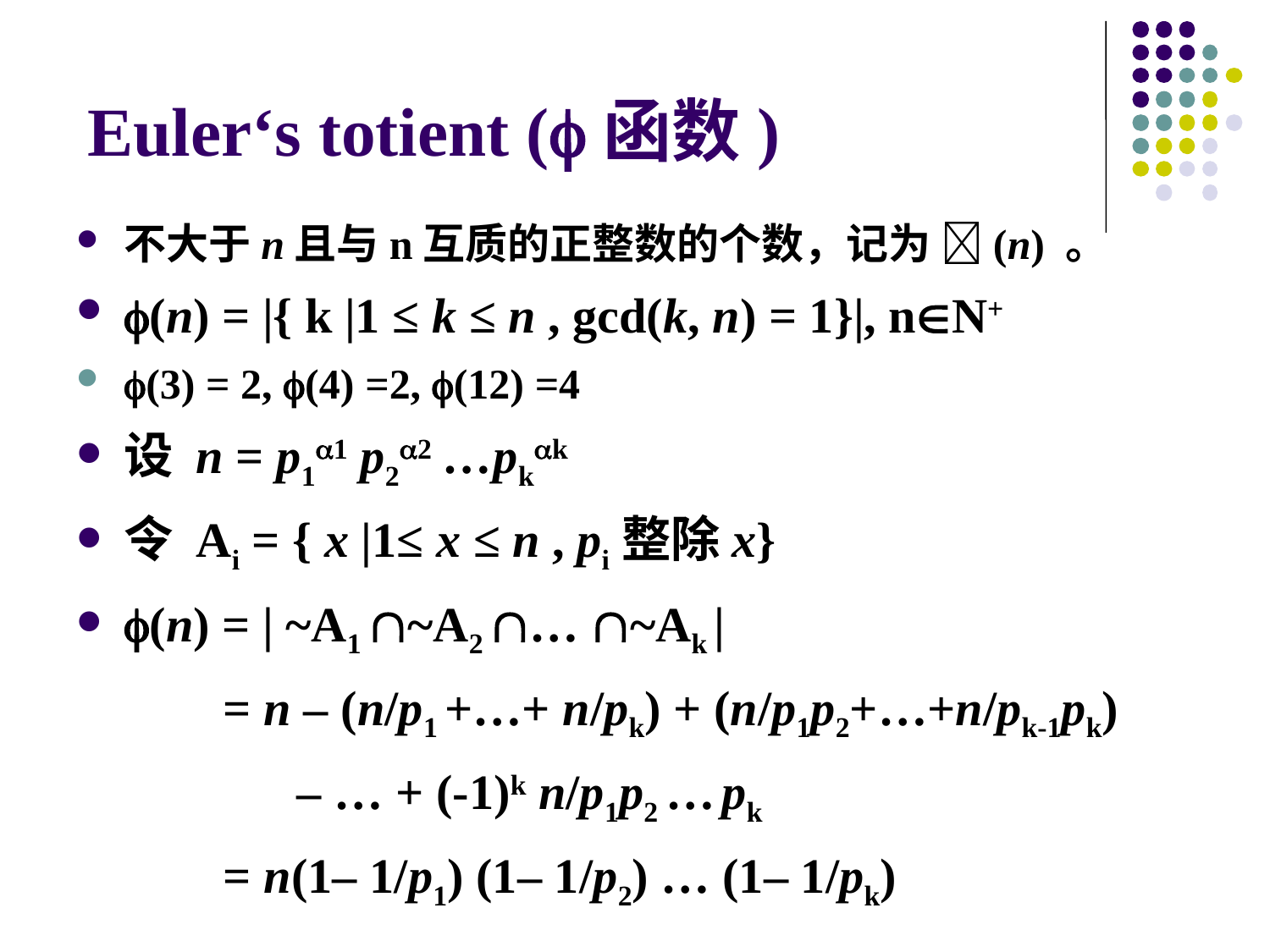

# Euler‘s totient (φ函数)
不大于n且与n互质的正整数的个数，记为 φ(n) 。
φ(n) = |{ k |1 ≤ k ≤ n , gcd(k, n) = 1}|, n∈N+
φ(3) = 2, φ(4) =2, φ(12) =4
设 n = p1α1 p2α2 …pkαk
令 Ai = { x |1≤ x ≤ n , pi整除x}
φ(n) = | ~A1 ∩~A2 ∩… ∩~Ak |
            = n – (n/p1 +…+ n/pk) + (n/p1p2+…+n/pk-1pk)
                  – … + (-1)k n/p1p2 … pk
            = n(1– 1/p1) (1– 1/p2) … (1– 1/pk)